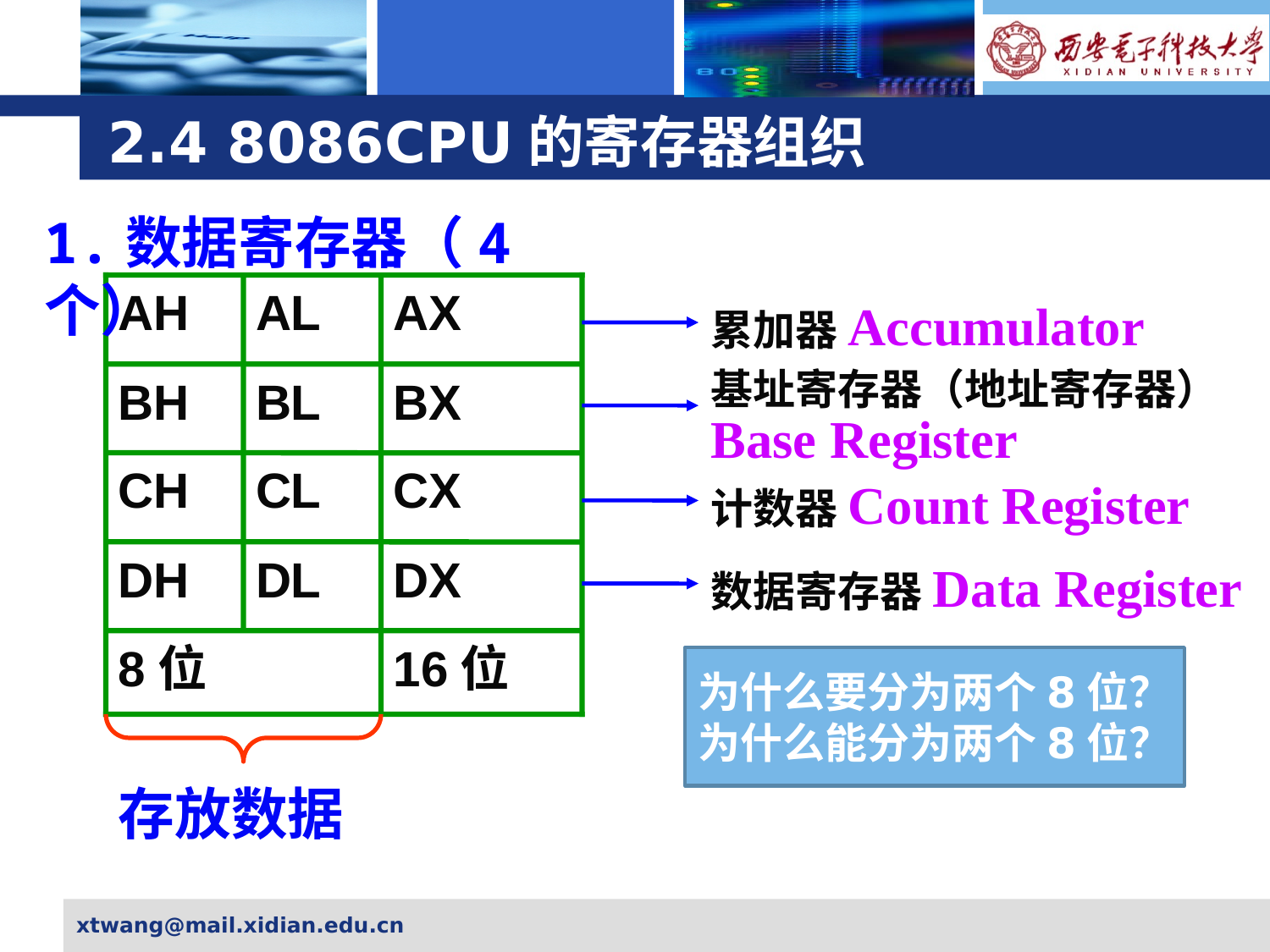

# 2.4 8086CPU的寄存器组织
1.数据寄存器（4个）
AH

AL

AX

累加器Accumulator

BH

BL
BX
基址寄存器（地址寄存器）
Base Register

CH

CL
CX
计数器Count Register

DH

DL
DX
数据寄存器Data Register

8位

16位
为什么要分为两个8位？
为什么能分为两个8位？

存放数据
xtwang@mail.xidian.edu.cn